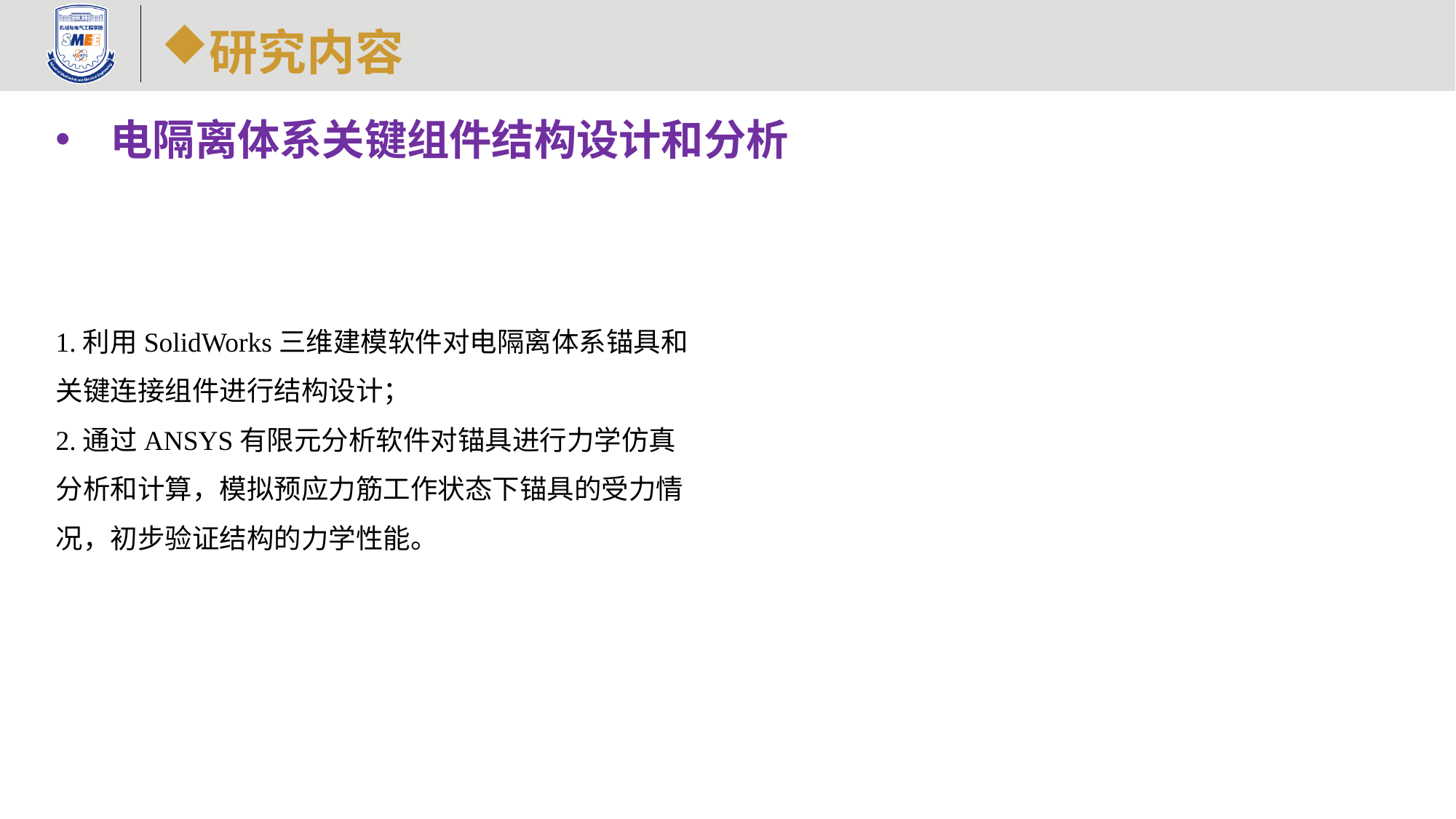

研究内容
电隔离体系关键组件结构设计和分析

1.利用SolidWorks三维建模软件对电隔离体系锚具和关键连接组件进行结构设计；
2.通过ANSYS有限元分析软件对锚具进行力学仿真分析和计算，模拟预应力筋工作状态下锚具的受力情况，初步验证结构的力学性能。